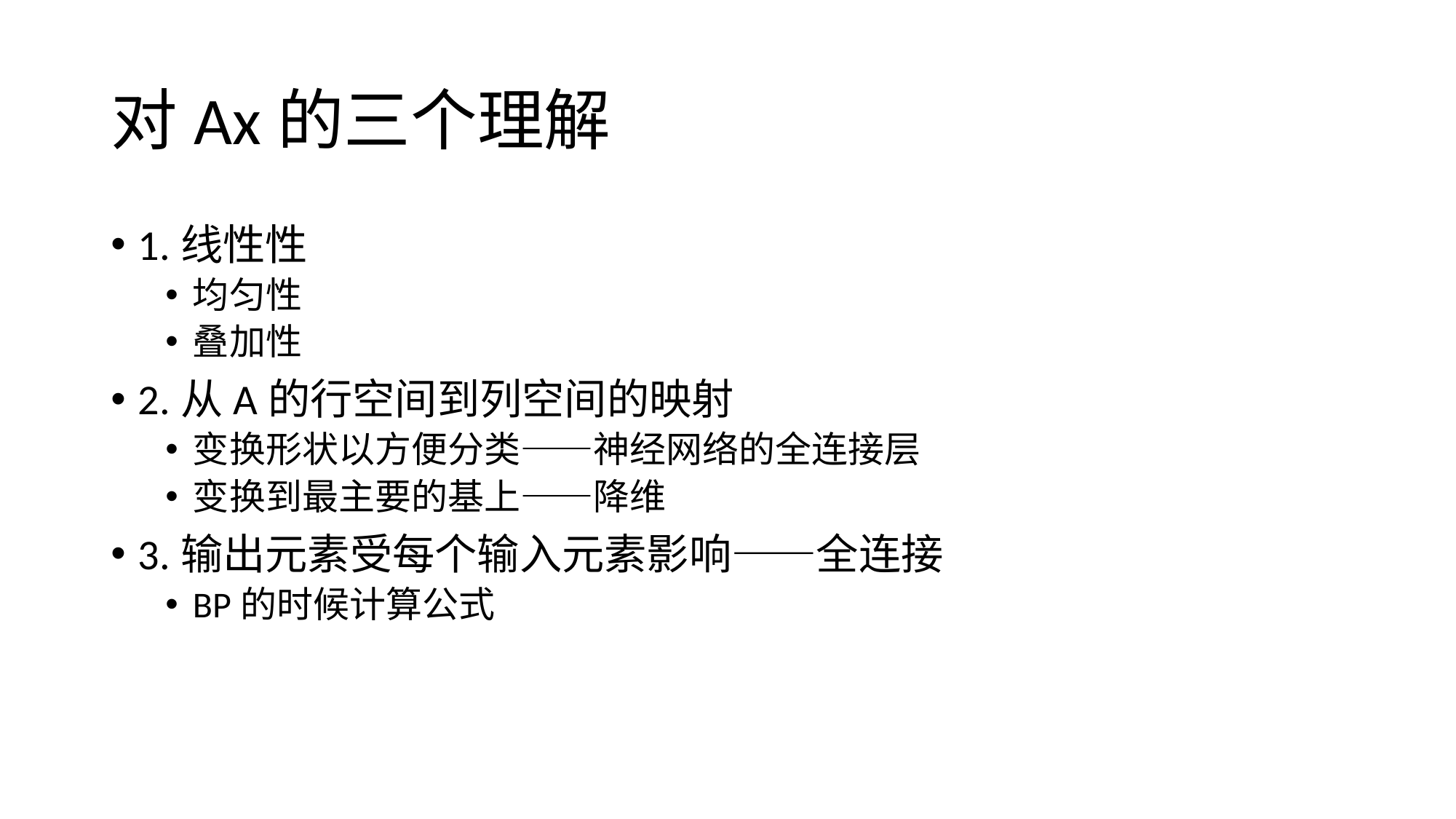

# 对Ax的三个理解
1.线性性
均匀性
叠加性
2.从A的行空间到列空间的映射
变换形状以方便分类——神经网络的全连接层
变换到最主要的基上——降维
3.输出元素受每个输入元素影响——全连接
BP的时候计算公式